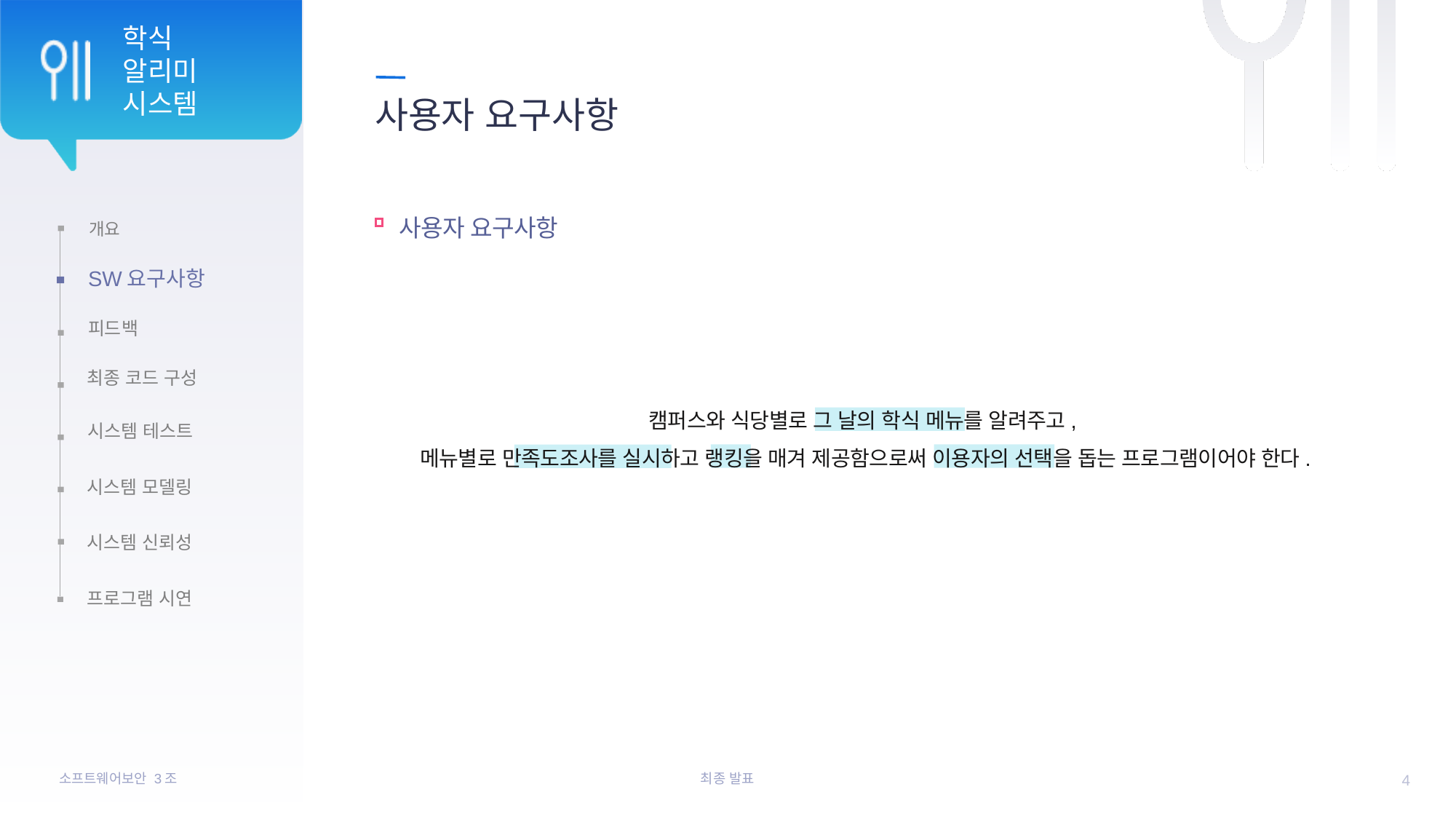

# 사용자 요구사항
사용자 요구사항

캠퍼스와 식당별로 그 날의 학식 메뉴를 알려주고,
메뉴별로 만족도조사를 실시하고 랭킹을 매겨 제공함으로써 이용자의 선택을 돕는 프로그램이어야 한다.

4